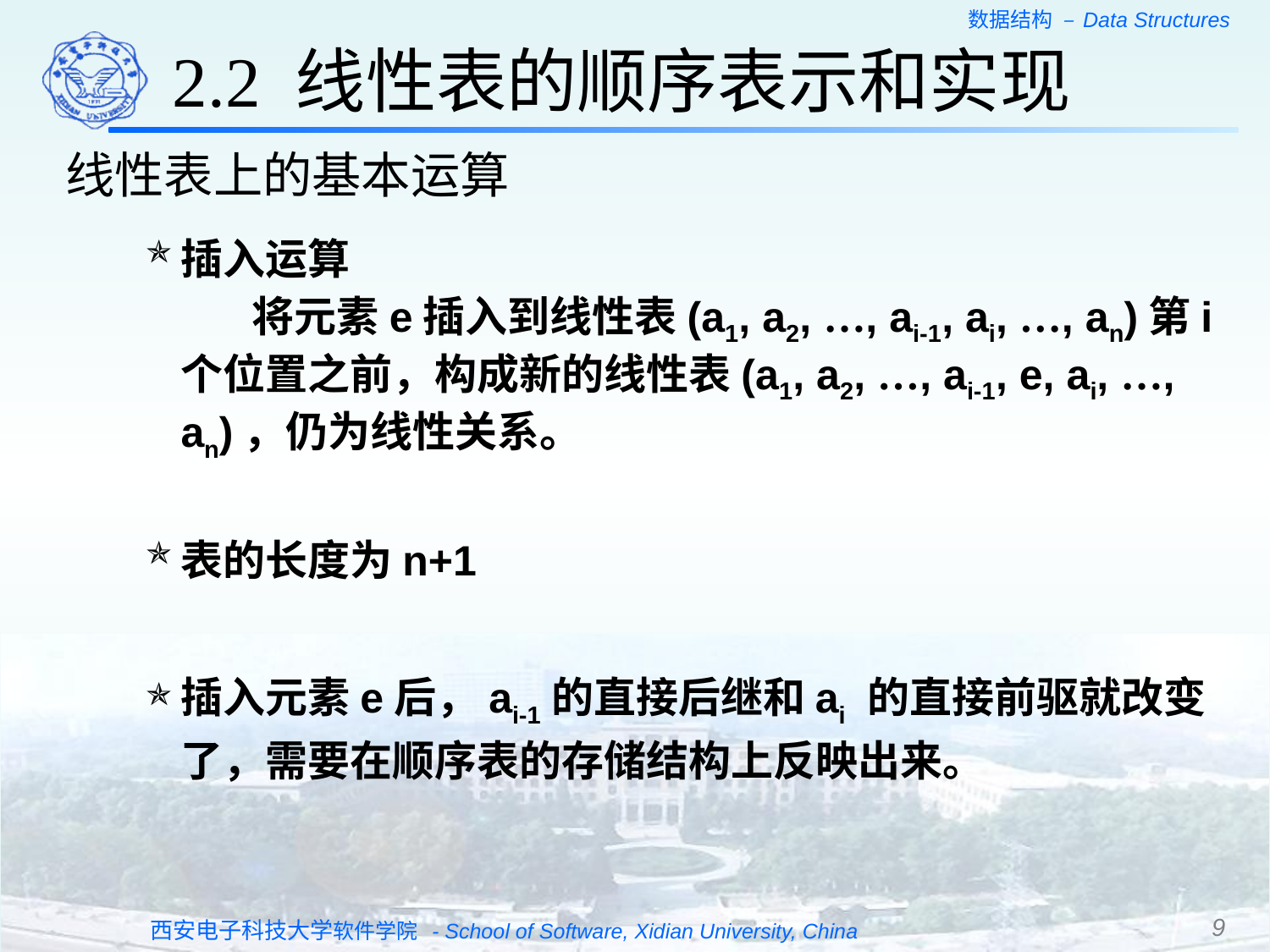

2.2 线性表的顺序表示和实现
线性表上的基本运算
插入运算
	  　将元素e插入到线性表(a1, a2, …, ai-1, ai, …, an)第i个位置之前，构成新的线性表(a1, a2, …, ai-1, e, ai, …, an)，仍为线性关系。

表的长度为n+1

插入元素e后，ai-1的直接后继和ai 的直接前驱就改变了，需要在顺序表的存储结构上反映出来。
9